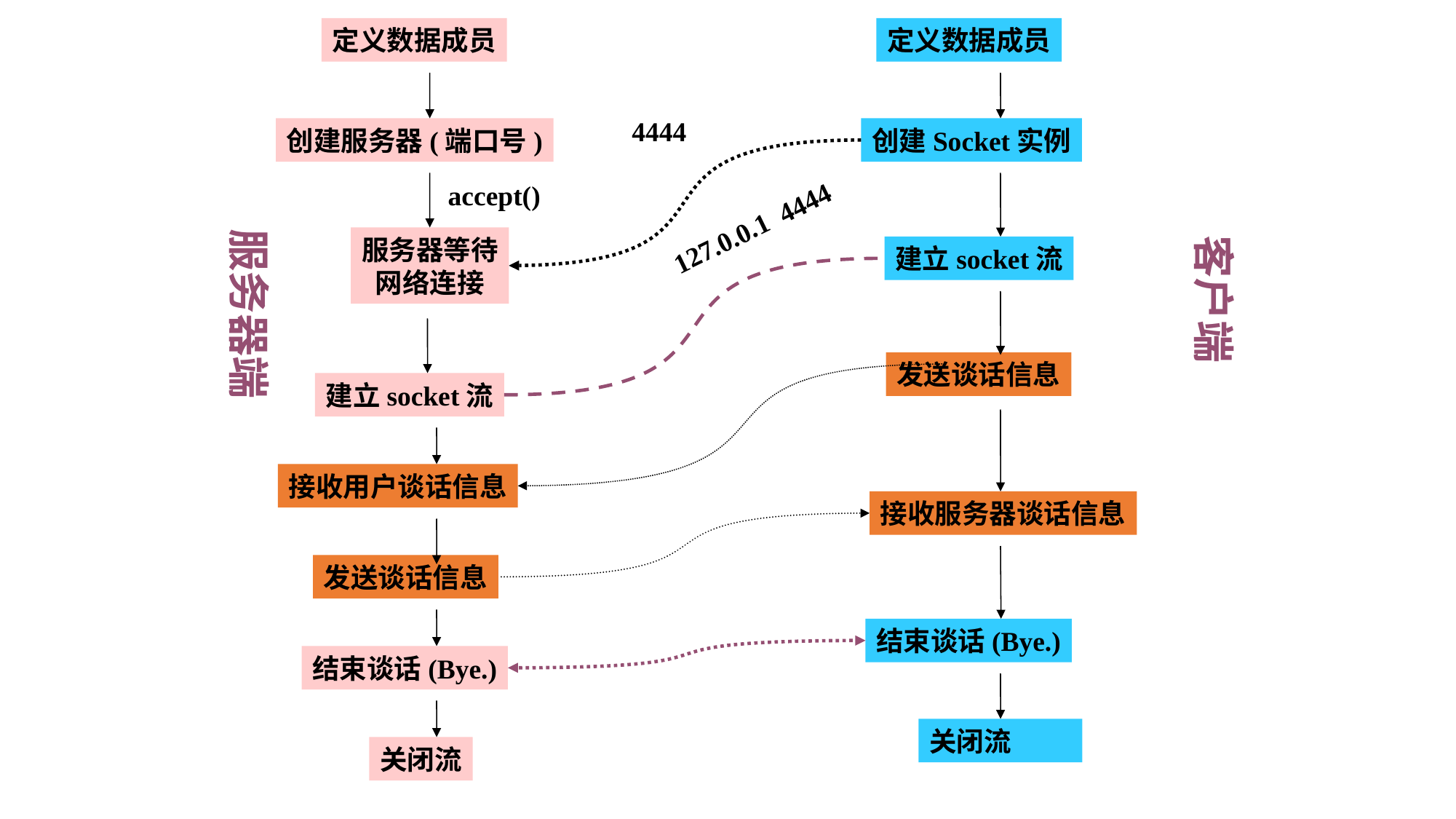

定义数据成员
定义数据成员

4444
创建服务器(端口号)
创建Socket实例

accept()

127.0.0.1  4444
服务器端
客户端
服务器等待
网络连接
建立socket流

发送谈话信息
建立socket流

接收用户谈话信息
接收服务器谈话信息

发送谈话信息

结束谈话(Bye.)
结束谈话(Bye.)

关闭流
关闭流